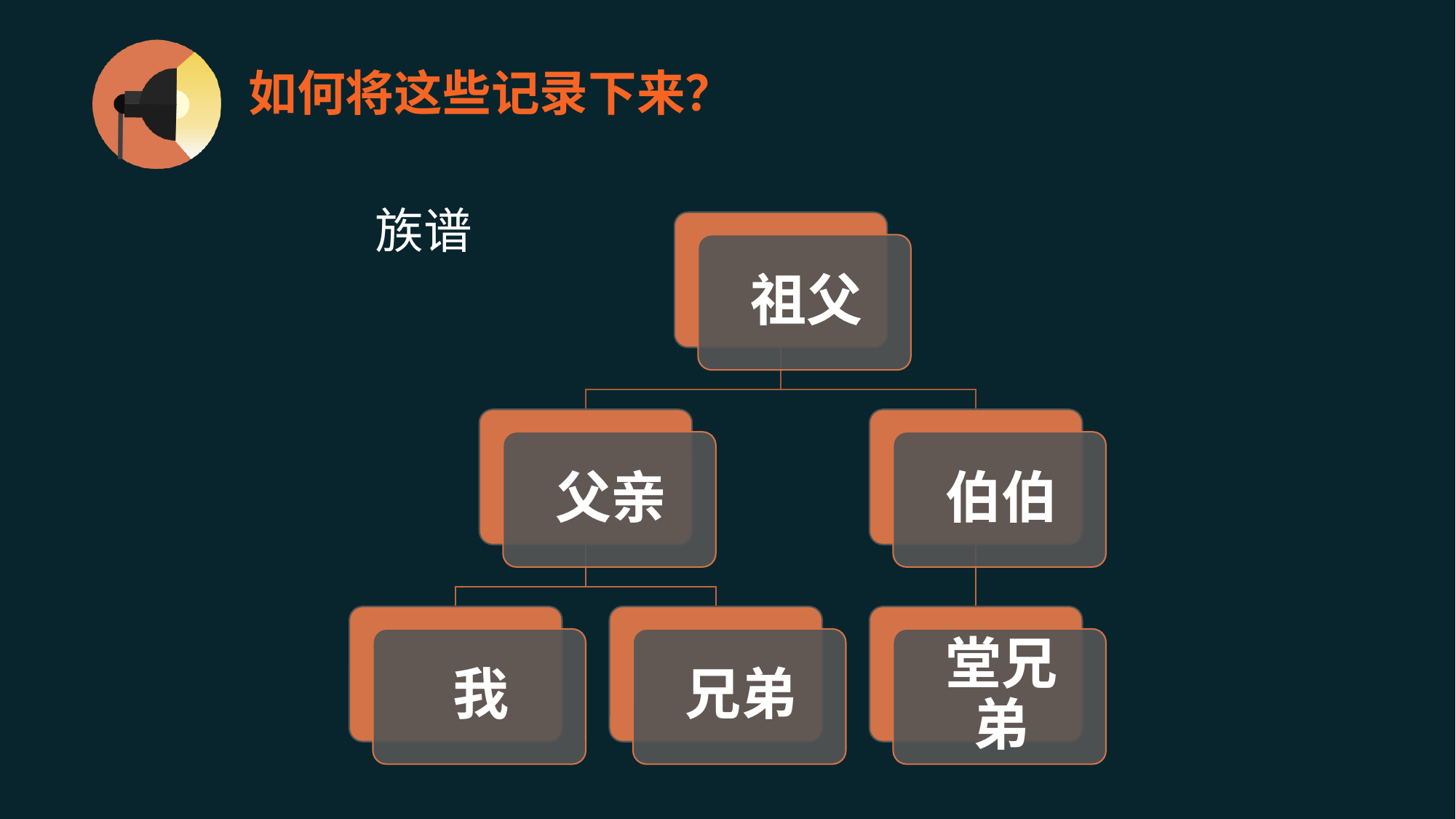

如何将这些记录下来？
# 族谱
祖父
父亲
我
兄弟
伯伯
堂兄弟